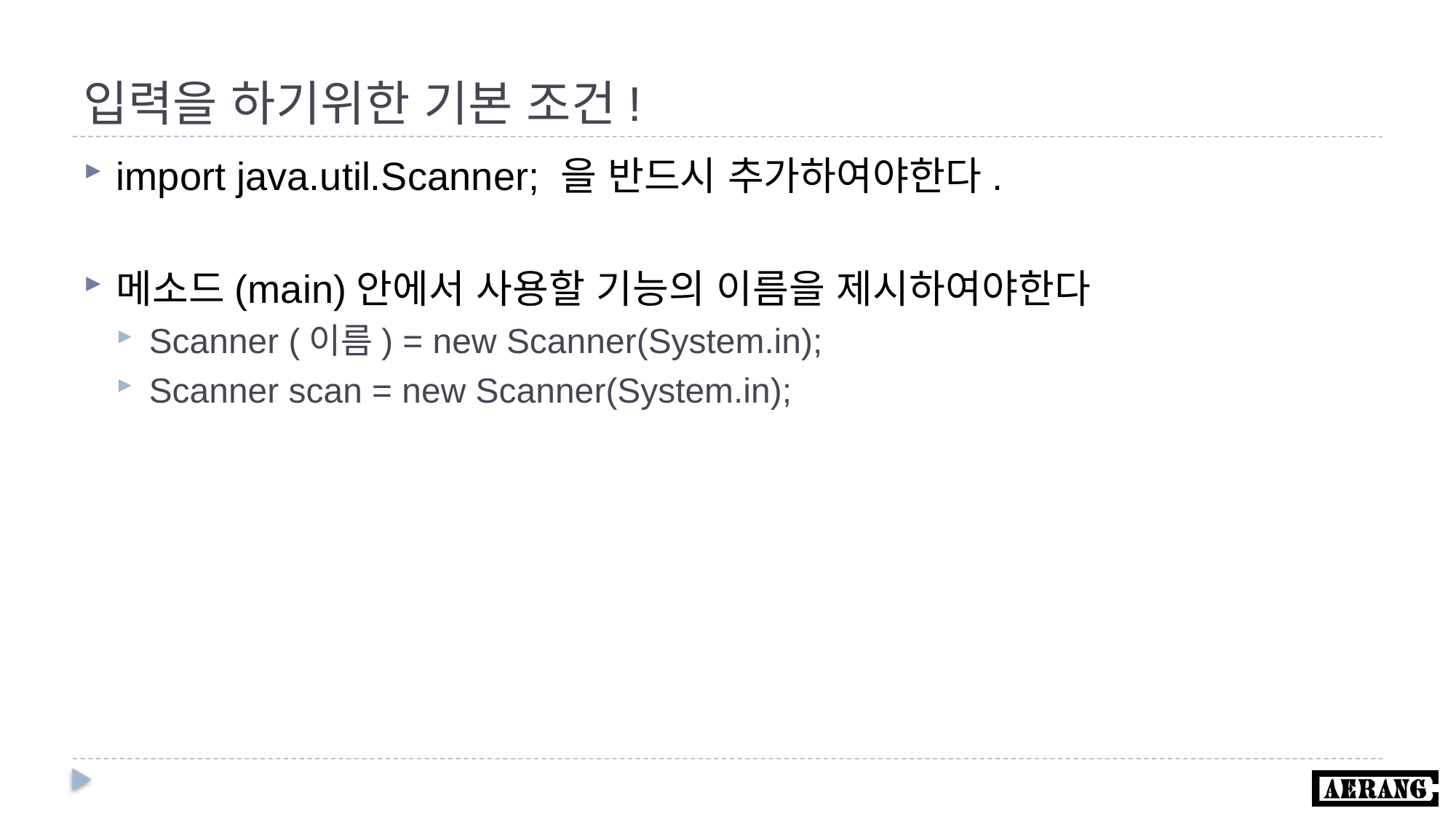

# 입력을 하기위한 기본 조건!
import java.util.Scanner; 을 반드시 추가하여야한다.

메소드(main)안에서 사용할 기능의 이름을 제시하여야한다
Scanner (이름) = new Scanner(System.in);
Scanner scan = new Scanner(System.in);